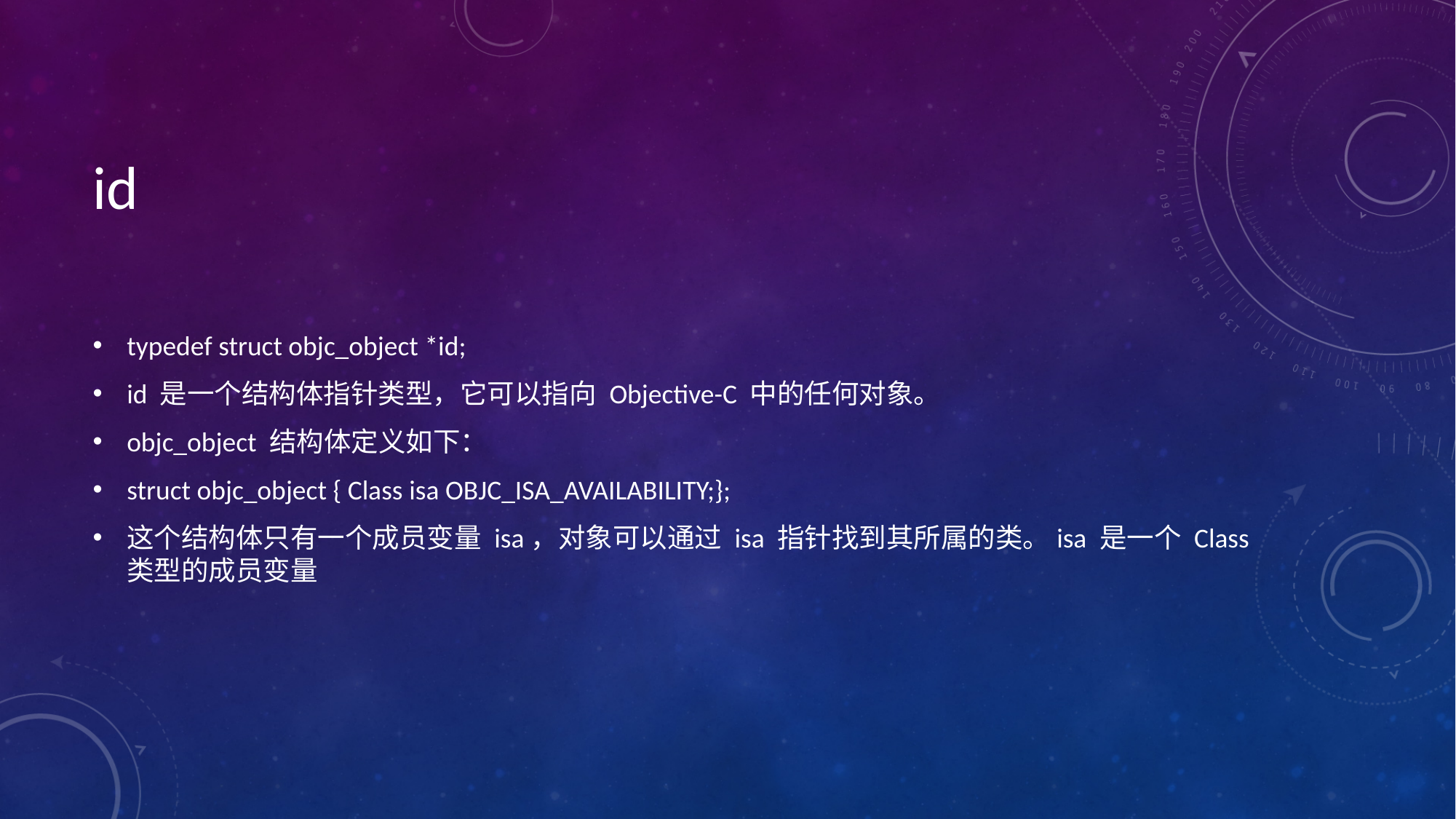

id
typedef struct objc_object *id;
id 是一个结构体指针类型，它可以指向 Objective-C 中的任何对象。
objc_object 结构体定义如下：
struct objc_object { Class isa OBJC_ISA_AVAILABILITY;};
这个结构体只有一个成员变量 isa，对象可以通过 isa 指针找到其所属的类。isa 是一个 Class 类型的成员变量